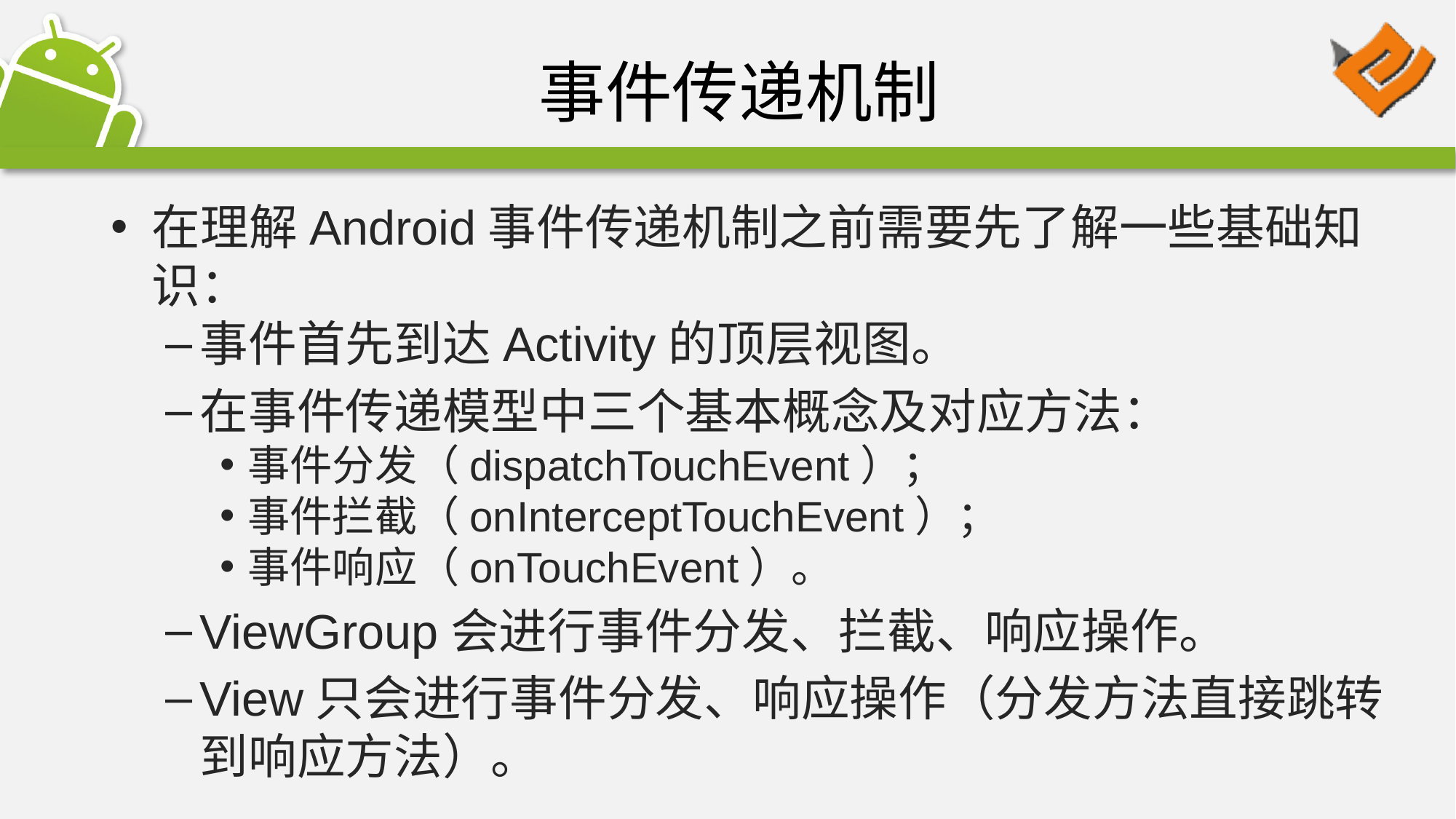

# 事件传递机制
在理解Android事件传递机制之前需要先了解一些基础知识：
事件首先到达Activity的顶层视图。
在事件传递模型中三个基本概念及对应方法：
事件分发（dispatchTouchEvent）；
事件拦截（onInterceptTouchEvent）；
事件响应（onTouchEvent）。
ViewGroup会进行事件分发、拦截、响应操作。
View只会进行事件分发、响应操作（分发方法直接跳转到响应方法）。